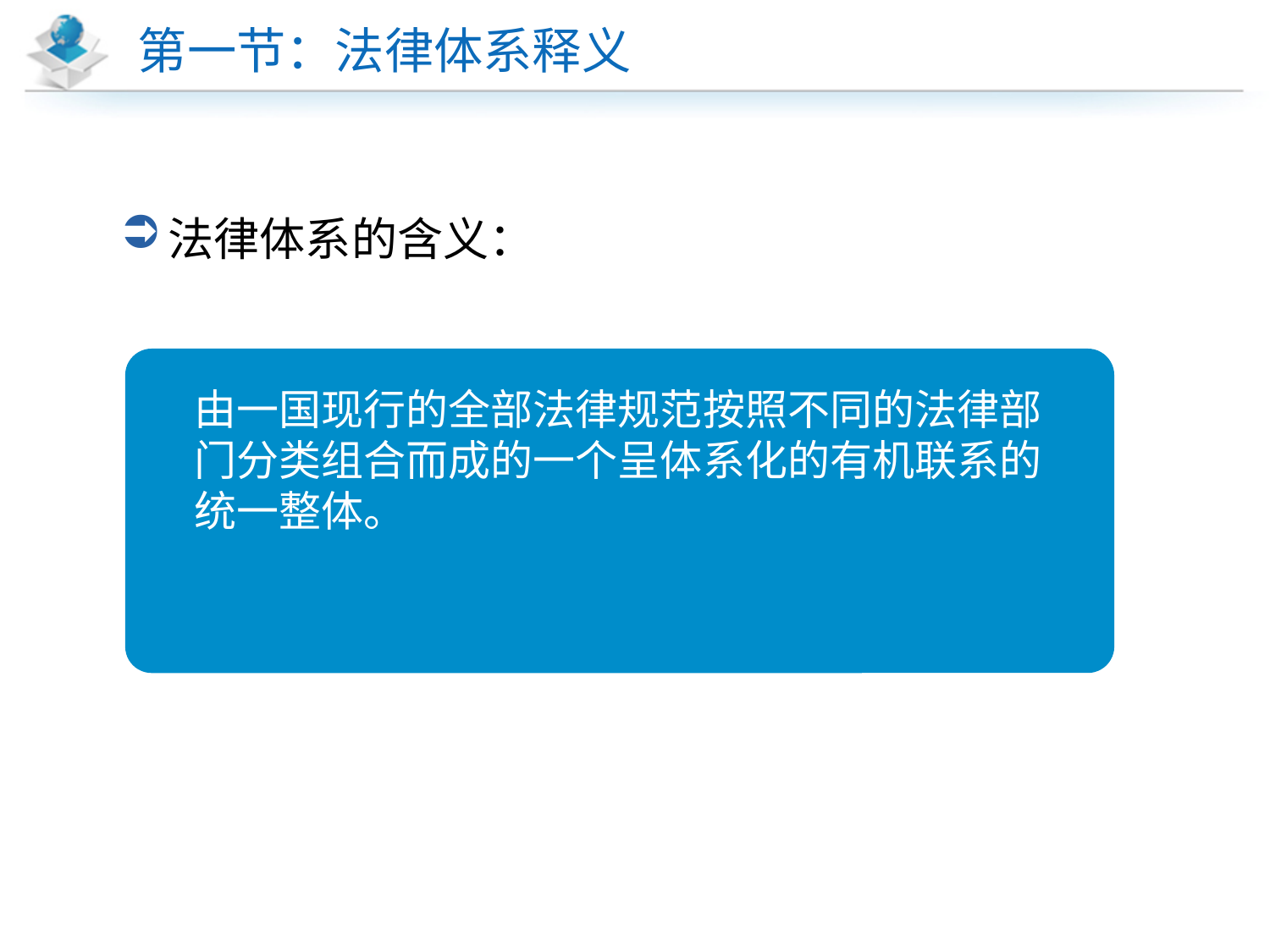

# 第一节：法律体系释义
法律体系的含义：

由一国现行的全部法律规范按照不同的法律部门分类组合而成的一个呈体系化的有机联系的统一整体。